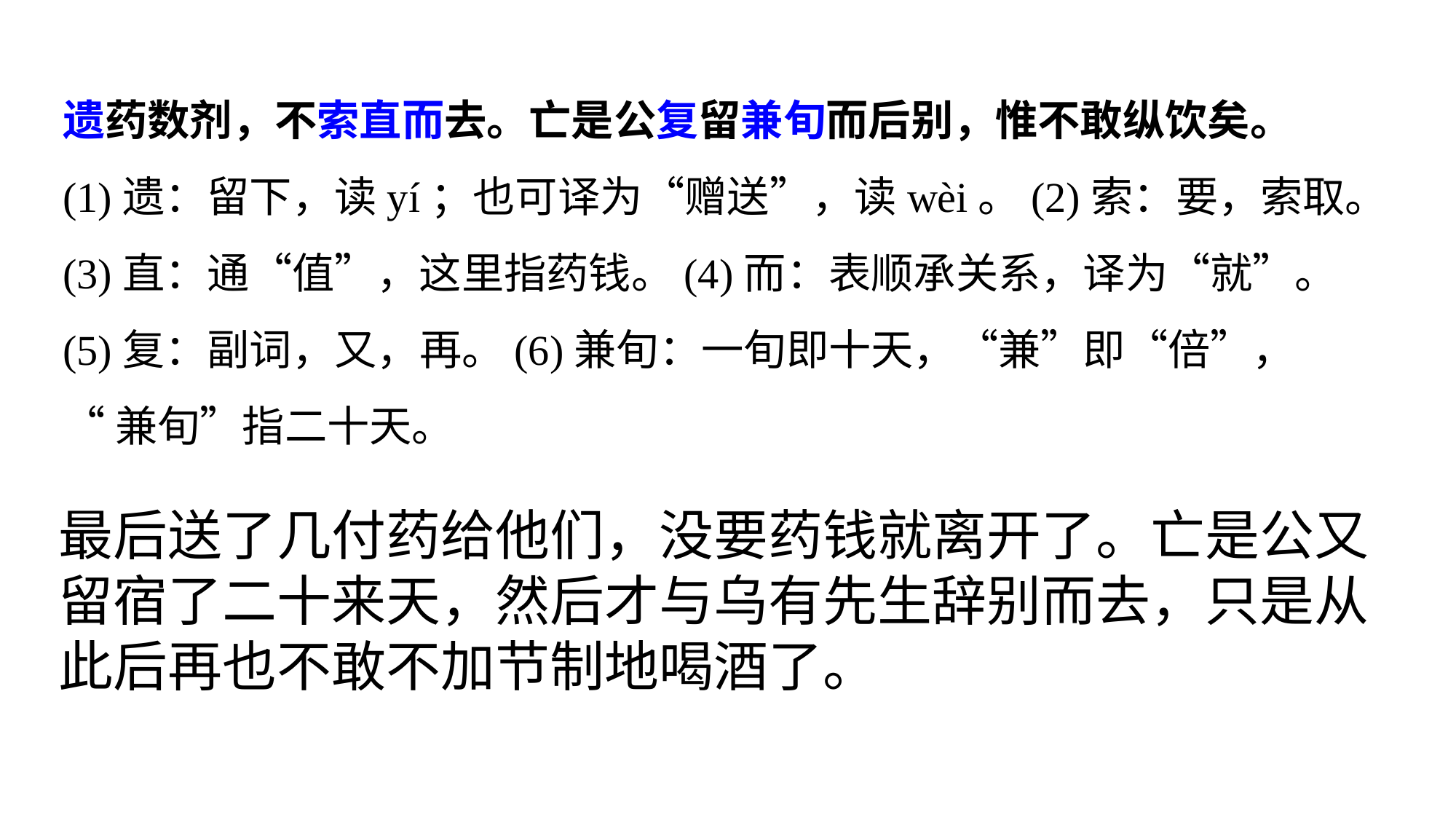

遗药数剂，不索直而去。亡是公复留兼旬而后别，惟不敢纵饮矣。
(1)遗：留下，读yí；也可译为“赠送”，读wèi。(2)索：要，索取。
(3)直：通“值”，这里指药钱。(4)而：表顺承关系，译为“就”。
(5)复：副词，又，再。(6)兼旬：一旬即十天，“兼”即“倍”，
“兼旬”指二十天。
最后送了几付药给他们，没要药钱就离开了。亡是公又留宿了二十来天，然后才与乌有先生辞别而去，只是从此后再也不敢不加节制地喝酒了。